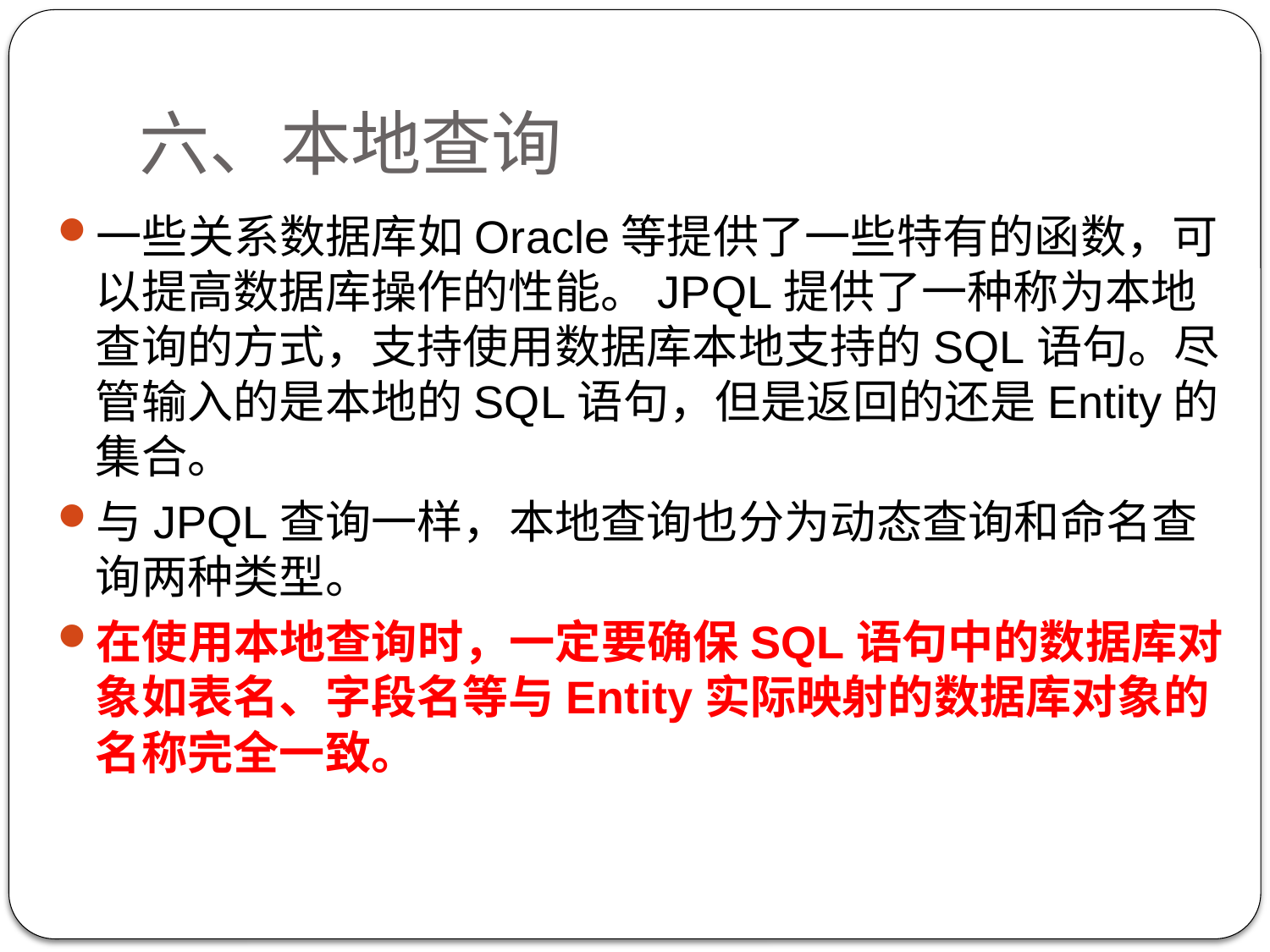

# 六、本地查询
一些关系数据库如Oracle等提供了一些特有的函数，可以提高数据库操作的性能。JPQL提供了一种称为本地查询的方式，支持使用数据库本地支持的SQL语句。尽管输入的是本地的SQL语句，但是返回的还是Entity的集合。
与JPQL查询一样，本地查询也分为动态查询和命名查询两种类型。
在使用本地查询时，一定要确保SQL语句中的数据库对象如表名、字段名等与Entity实际映射的数据库对象的名称完全一致。